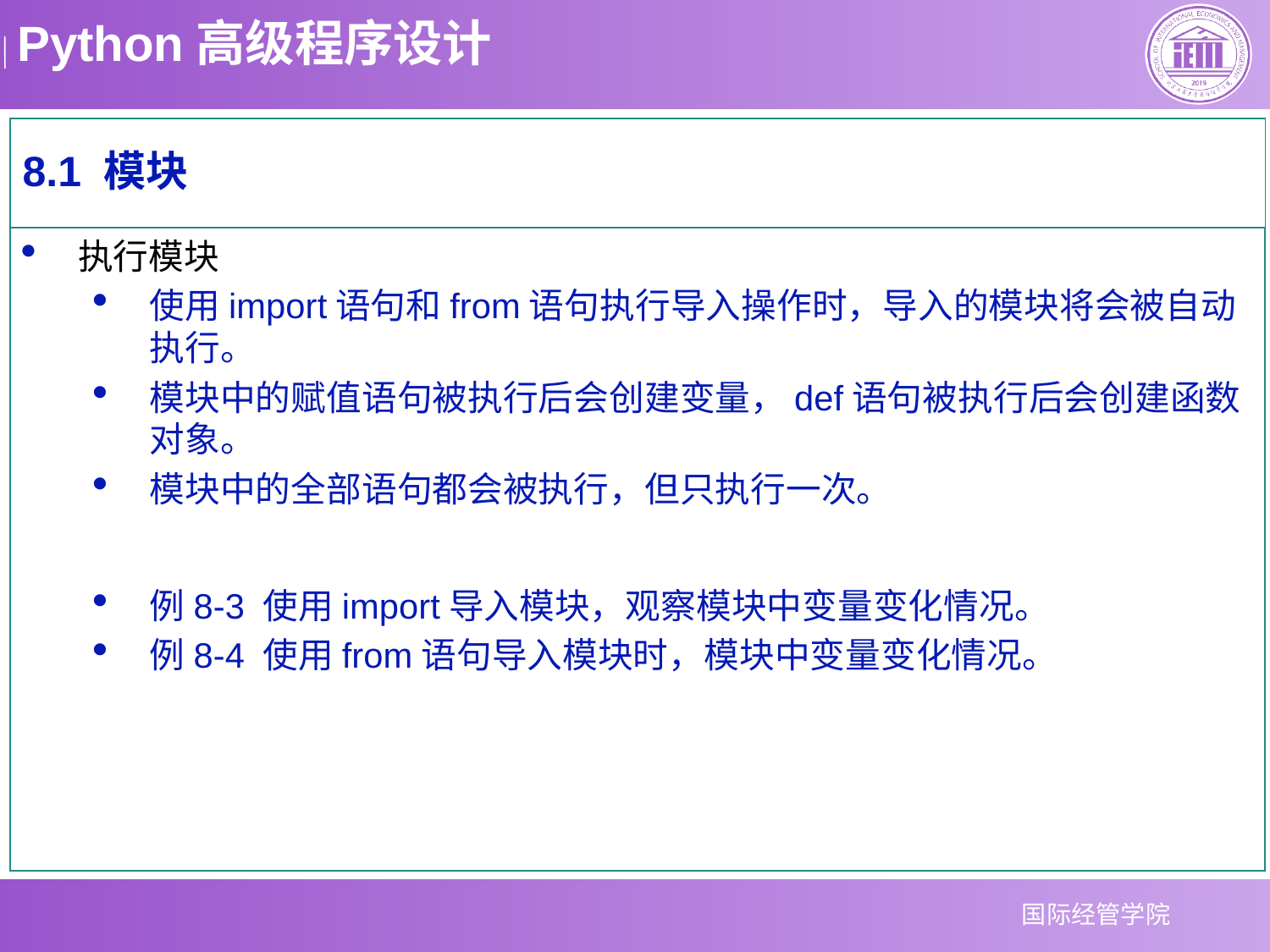

8.1 模块
执行模块
使用import语句和from语句执行导入操作时，导入的模块将会被自动执行。
模块中的赋值语句被执行后会创建变量，def语句被执行后会创建函数对象。
模块中的全部语句都会被执行，但只执行一次。

例8-3 使用import导入模块，观察模块中变量变化情况。
例8-4 使用from语句导入模块时，模块中变量变化情况。